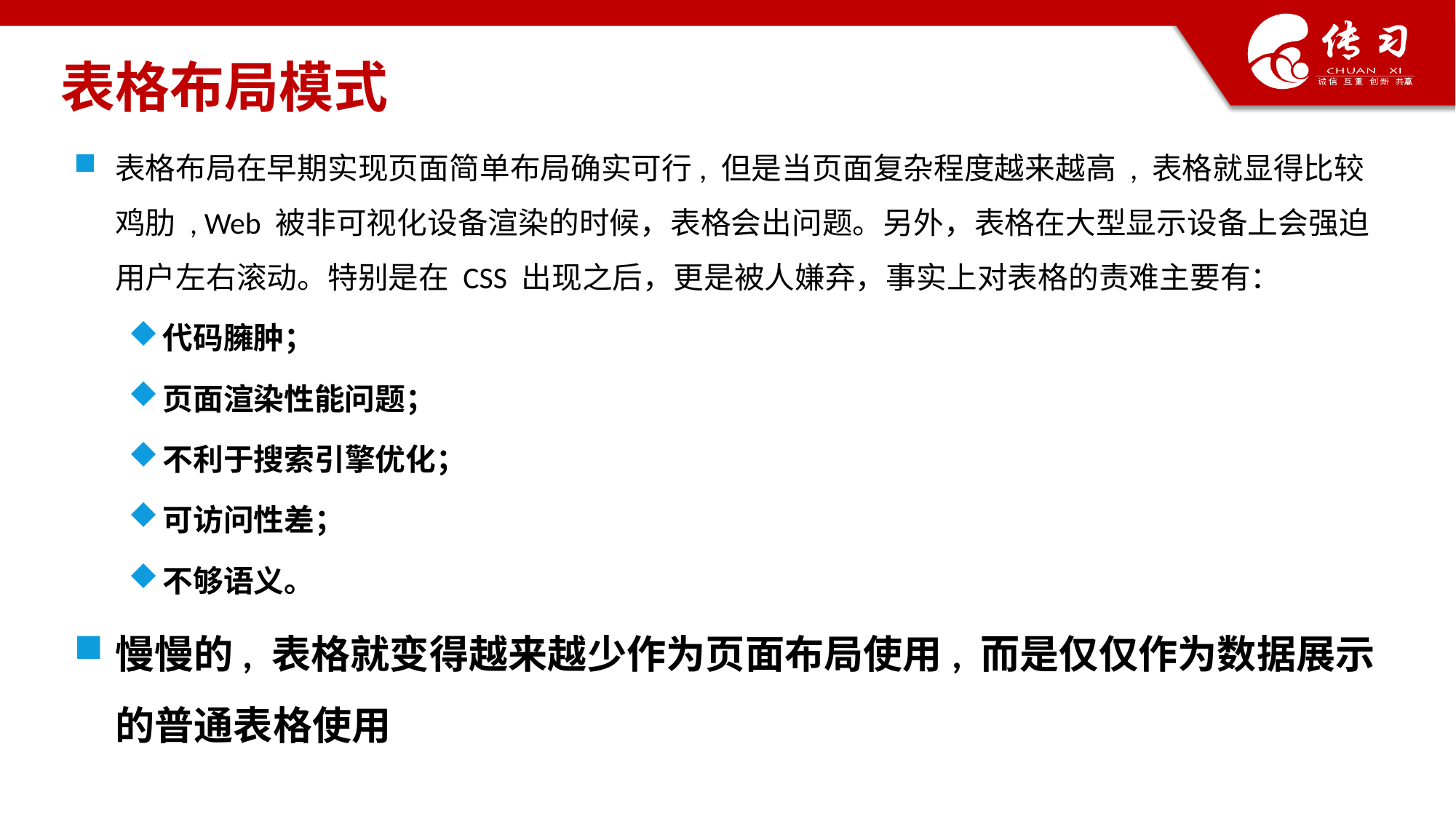

# 表格布局模式

表格布局在早期实现页面简单布局确实可行, 但是当页面复杂程度越来越高 , 表格就显得比较鸡肋 , Web 被非可视化设备渲染的时候，表格会出问题。另外，表格在大型显示设备上会强迫用户左右滚动。特别是在 CSS 出现之后，更是被人嫌弃，事实上对表格的责难主要有：
代码臃肿；
页面渲染性能问题；
不利于搜索引擎优化；
可访问性差；
不够语义。
慢慢的, 表格就变得越来越少作为页面布局使用, 而是仅仅作为数据展示的普通表格使用